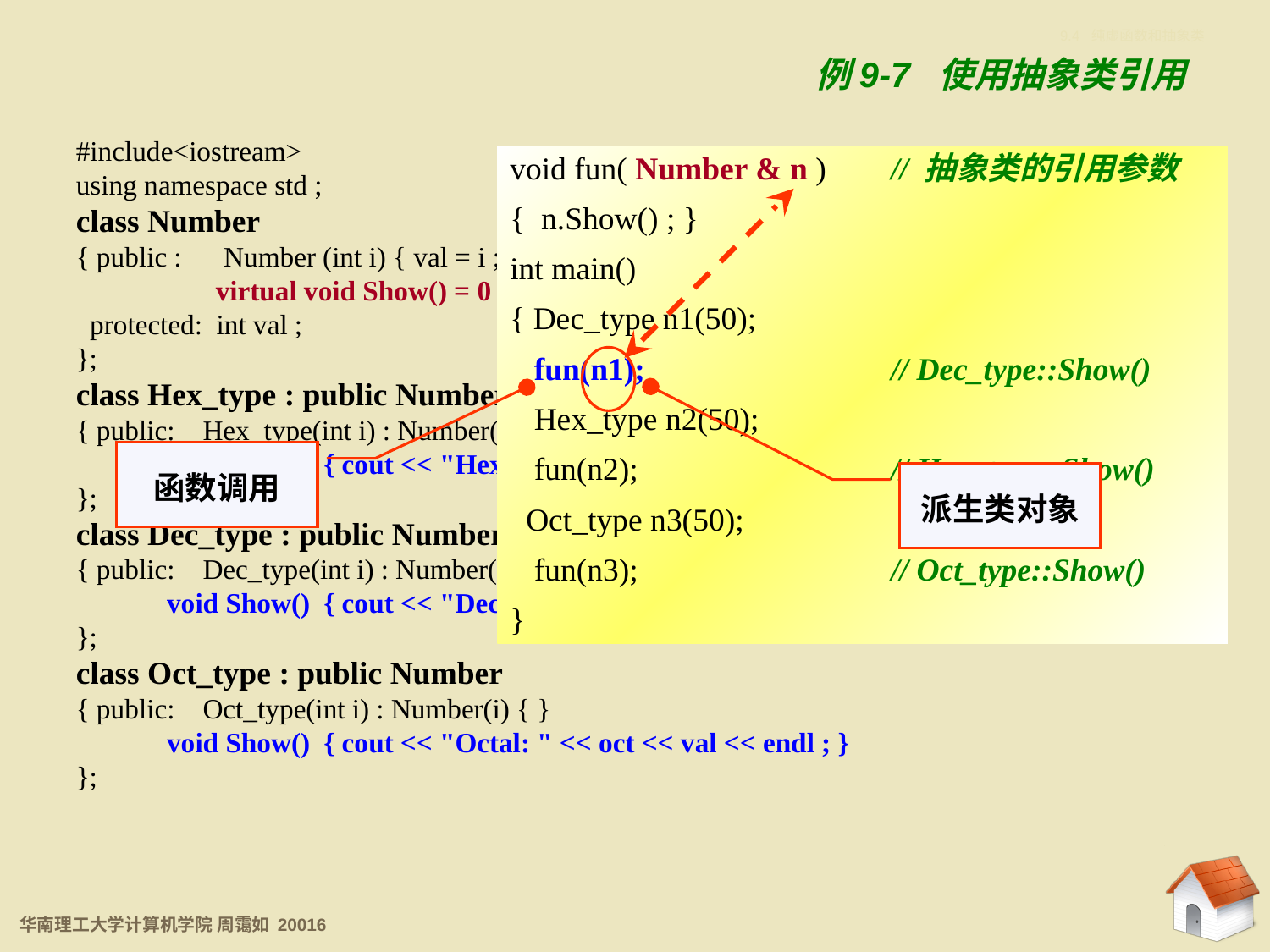

9.4  纯虚函数和抽象类
例9-7  使用抽象类引用
#include<iostream>
using namespace std ;
class Number
{ public :      Number (int i) { val = i ; }
                    virtual void Show() = 0 ;
  protected:  int val ;
};
class Hex_type : public Number
{ public:    Hex_type(int i) : Number(i) { }
             void Show()  { cout << "Hexadecimal:" << hex << val << endl ; }
};
class Dec_type : public Number
{ public:    Dec_type(int i) : Number(i) { }
             void Show()  { cout << "Decimal: " << dec << val << endl ; }
};
class Oct_type : public Number
{ public:    Oct_type(int i) : Number(i) { }
             void Show()  { cout << "Octal: " << oct << val << endl ; }
};
void fun( Number & n )	// 抽象类的引用参数
{  n.Show() ; }
int main()
{ Dec_type n1(50);
   fun(n1);		// Dec_type::Show()
   Hex_type n2(50);
   fun(n2);		// Hex_type::Show()
  Oct_type n3(50);
   fun(n3);		// Oct_type::Show()
}

函数调用
派生类对象